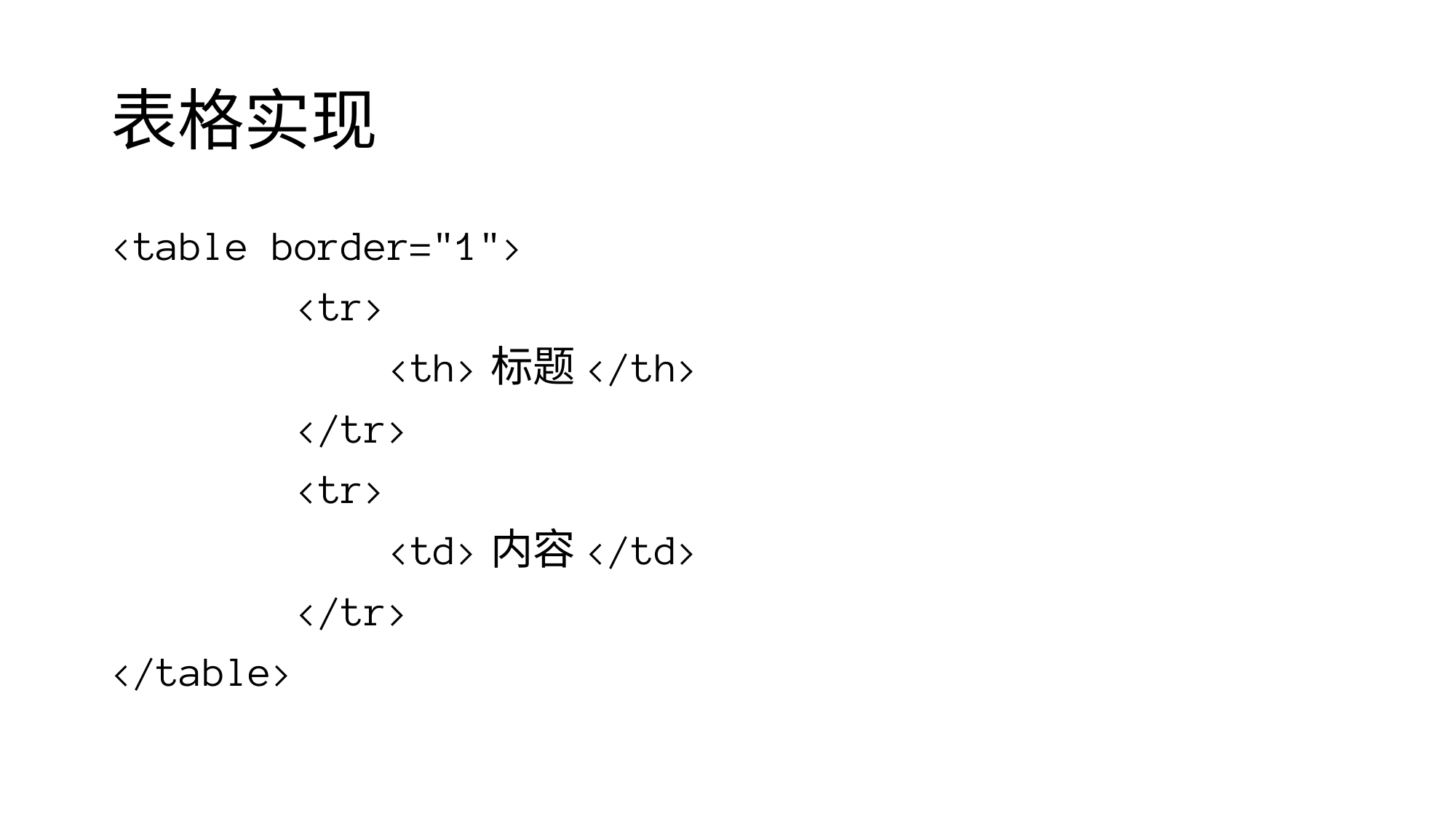

# 表格实现
<table border="1">
        <tr>
            <th>标题</th>
        </tr>
        <tr>
            <td>内容</td>
        </tr>
</table>